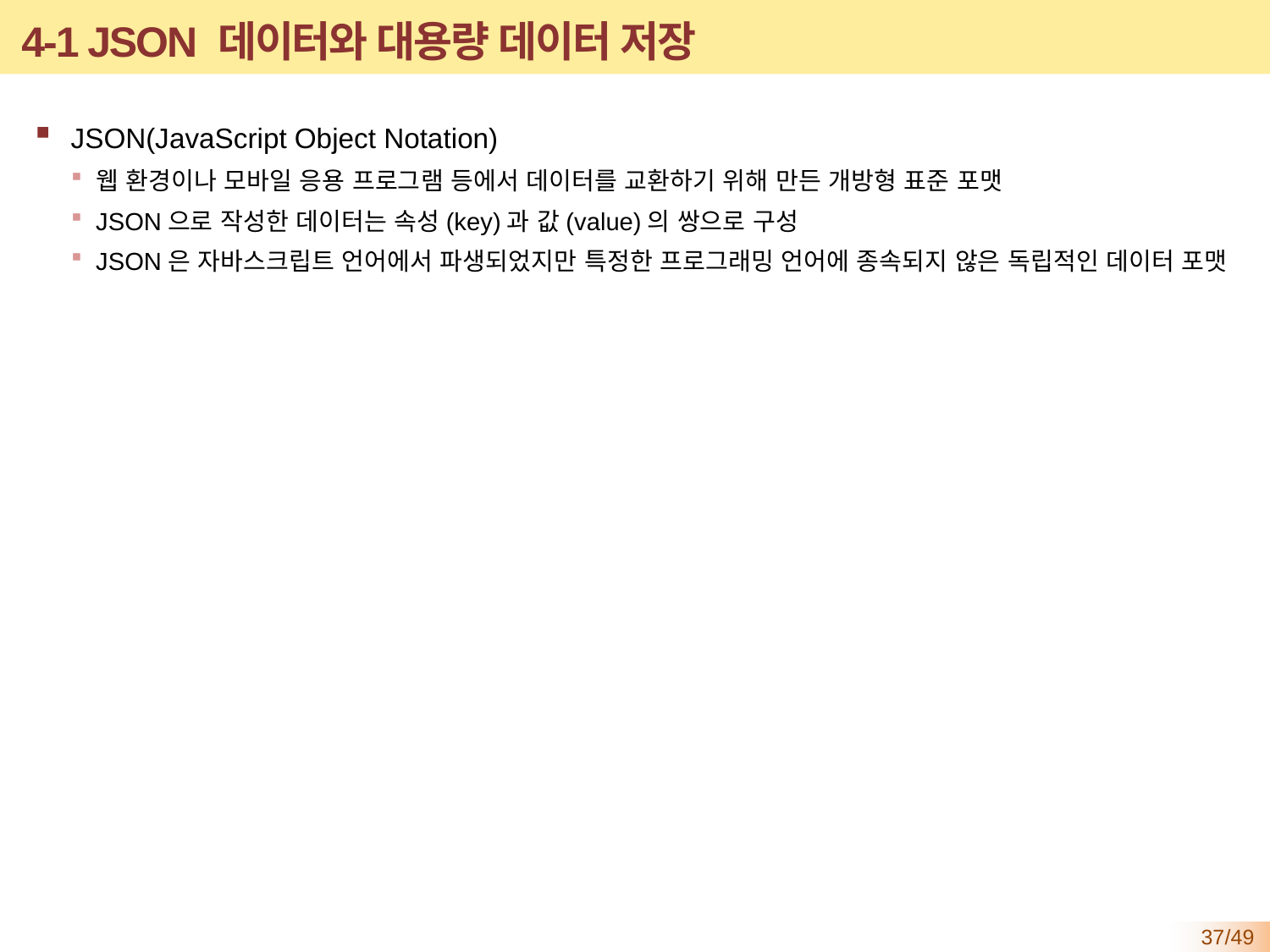

# 4-1 JSON 데이터와 대용량 데이터 저장
JSON(JavaScript Object Notation)
웹 환경이나 모바일 응용 프로그램 등에서 데이터를 교환하기 위해 만든 개방형 표준 포맷
JSON으로 작성한 데이터는 속성(key)과 값(value)의 쌍으로 구성
JSON은 자바스크립트 언어에서 파생되었지만 특정한 프로그래밍 언어에 종속되지 않은 독립적인 데이터 포맷